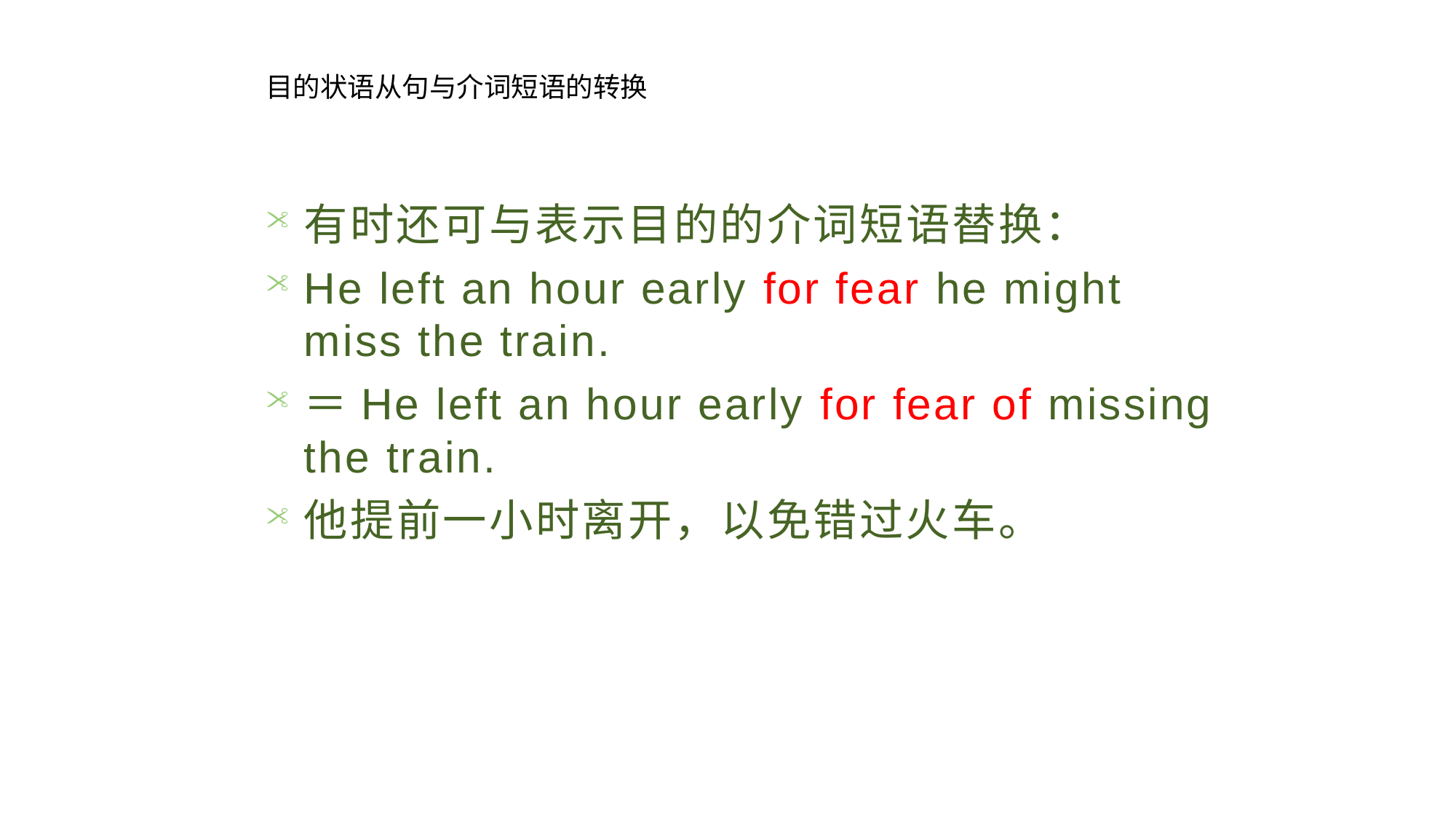

目的状语从句与介词短语的转换
有时还可与表示目的的介词短语替换：
He left an hour early for fear he might miss the train.
＝He left an hour early for fear of missing the train.
他提前一小时离开，以免错过火车。